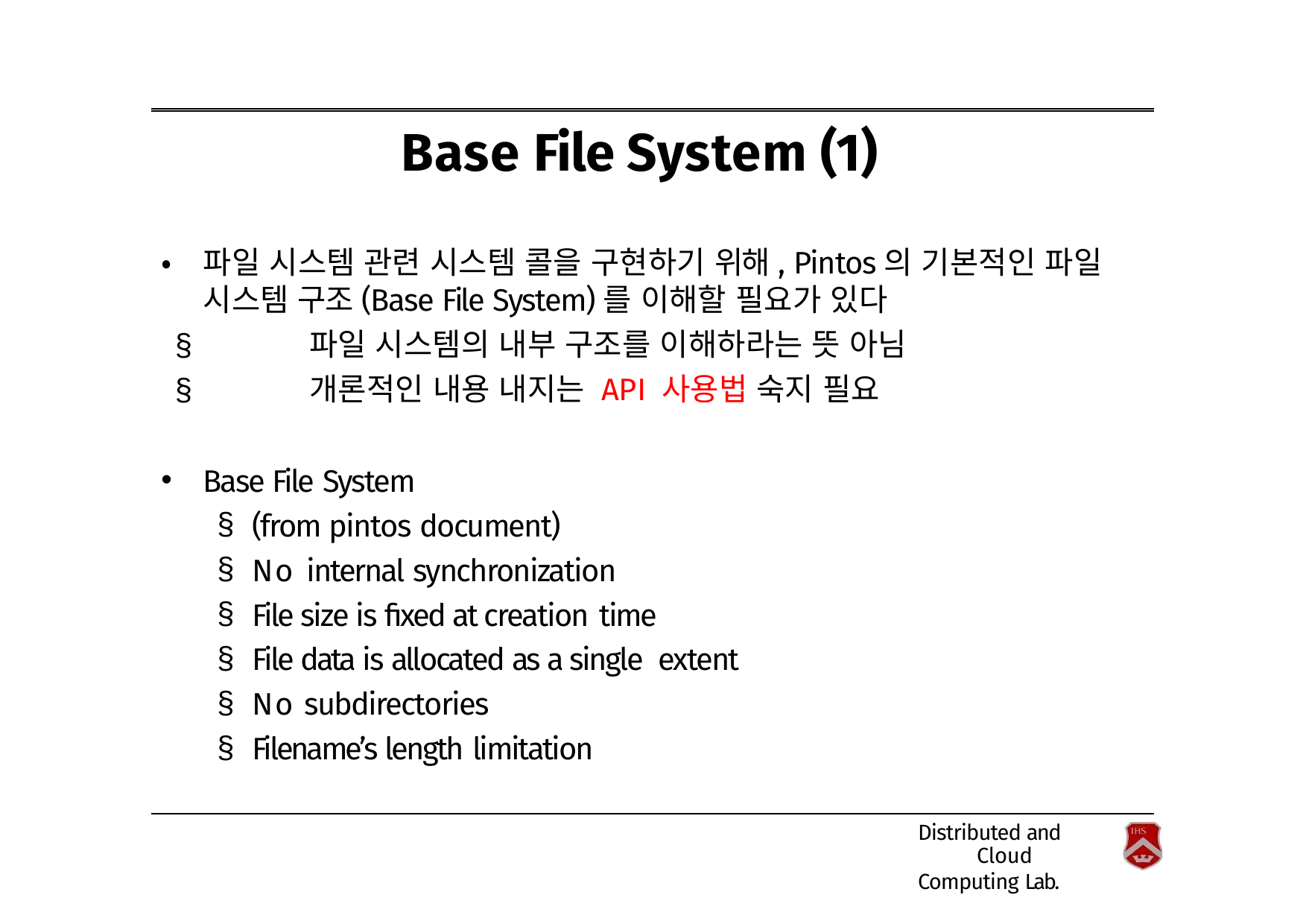

# Base File System (1)
•	파일 시스템 관련 시스템 콜을 구현하기 위해, Pintos의 기본적인 파일  시스템 구조(Base File System)를 이해할 필요가 있다
§	파일 시스템의 내부 구조를 이해하라는 뜻 아님
§	개론적인 내용 내지는 API 사용법 숙지 필요

Base File System
(from pintos document)
No internal synchronization
File size is fixed at creation time
File data is allocated as a single  extent
No subdirectories
Filename’s length limitation

Distributed and Cloud
Computing Lab.